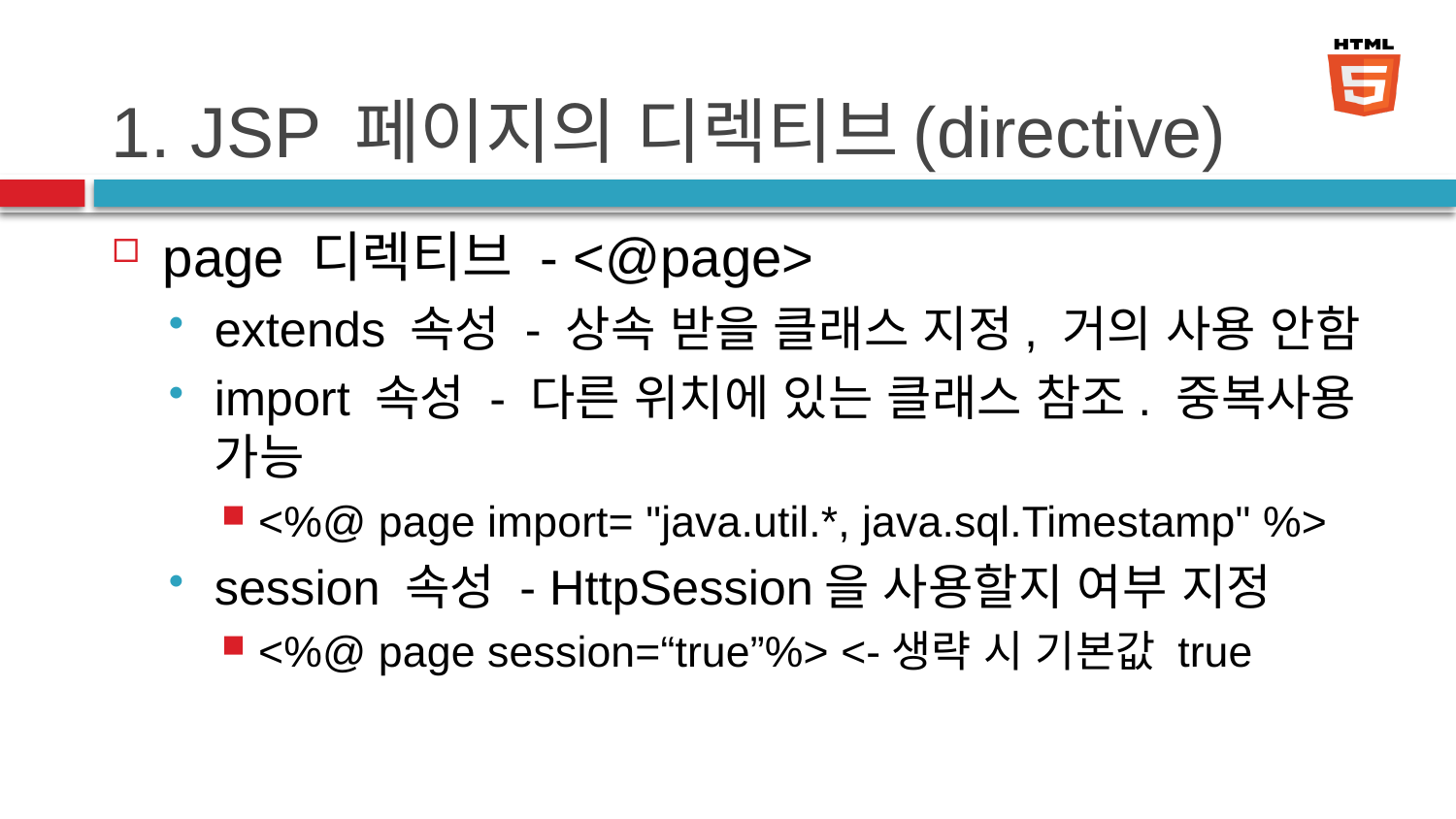

# 1. JSP 페이지의 디렉티브(directive)
page 디렉티브 - <@page>
extends 속성 - 상속 받을 클래스 지정, 거의 사용 안함
import 속성 - 다른 위치에 있는 클래스 참조. 중복사용 가능
<%@ page import= "java.util.*, java.sql.Timestamp" %>
session 속성 - HttpSession을 사용할지 여부 지정
<%@ page session=“true”%> <-생략 시 기본값 true